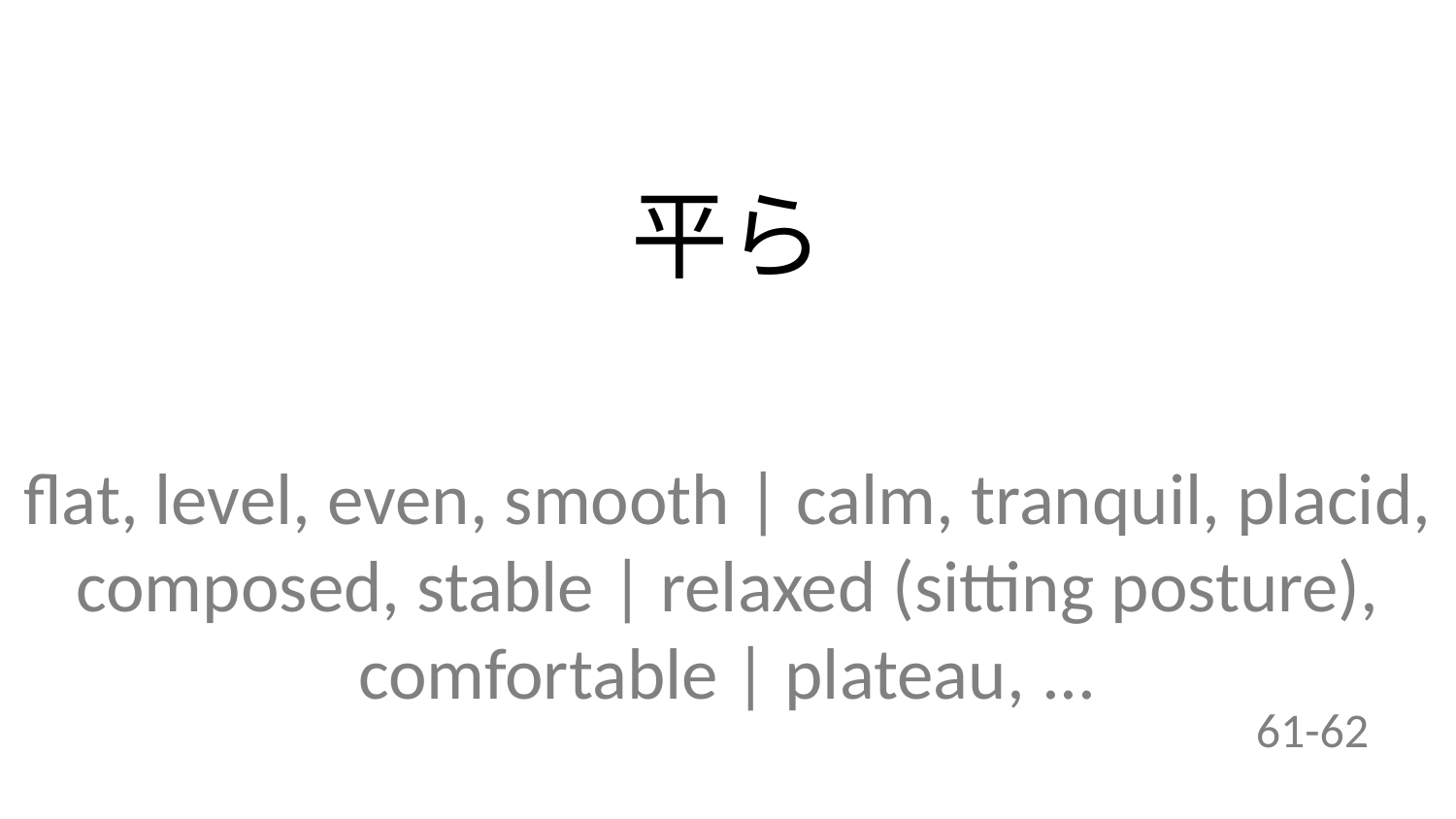

平ら

flat, level, even, smooth | calm, tranquil, placid, composed, stable | relaxed (sitting posture), comfortable | plateau, ...
61-62